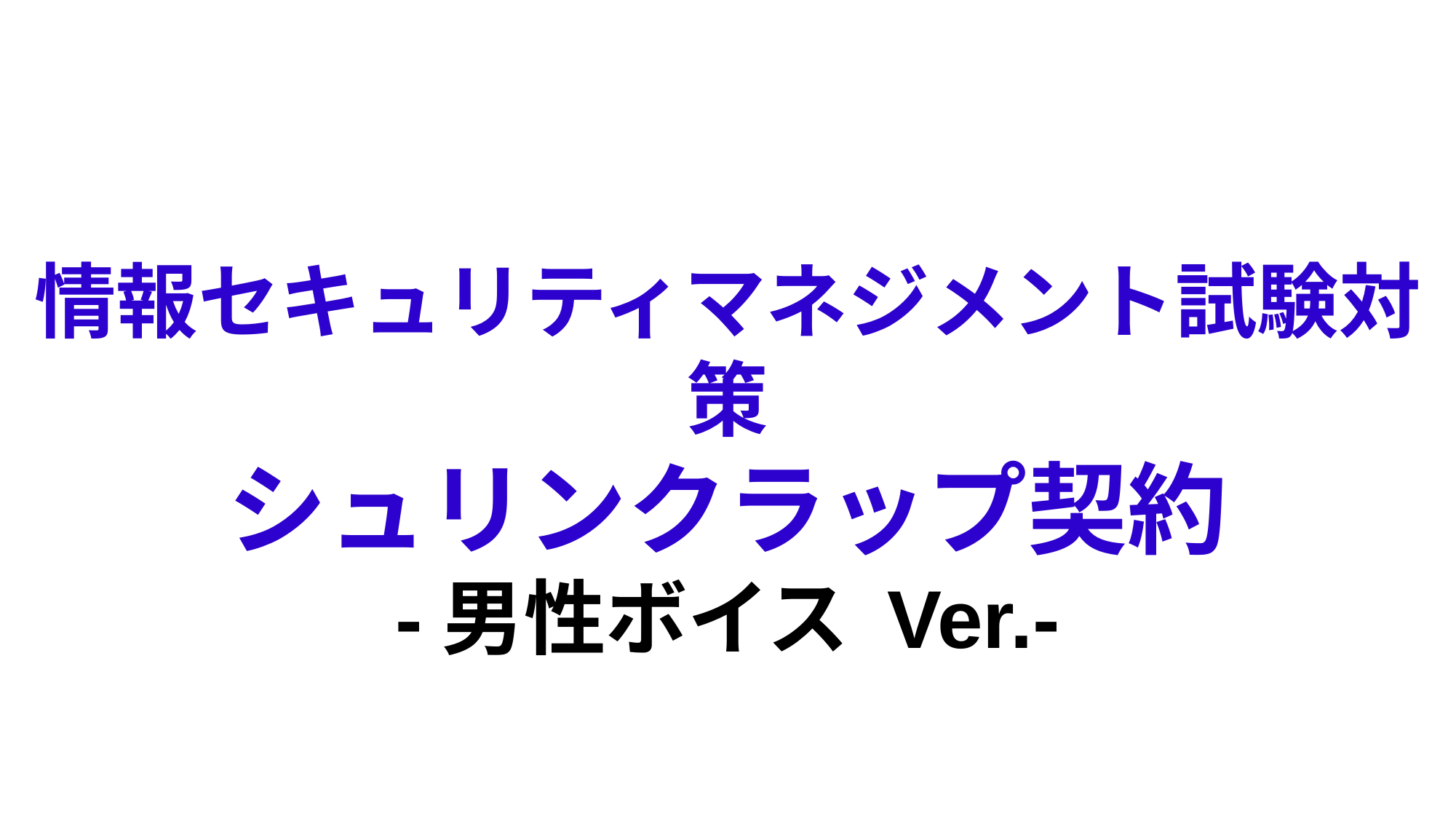

情報セキュリティマネジメント試験対策
シュリンクラップ契約
-男性ボイス Ver.-